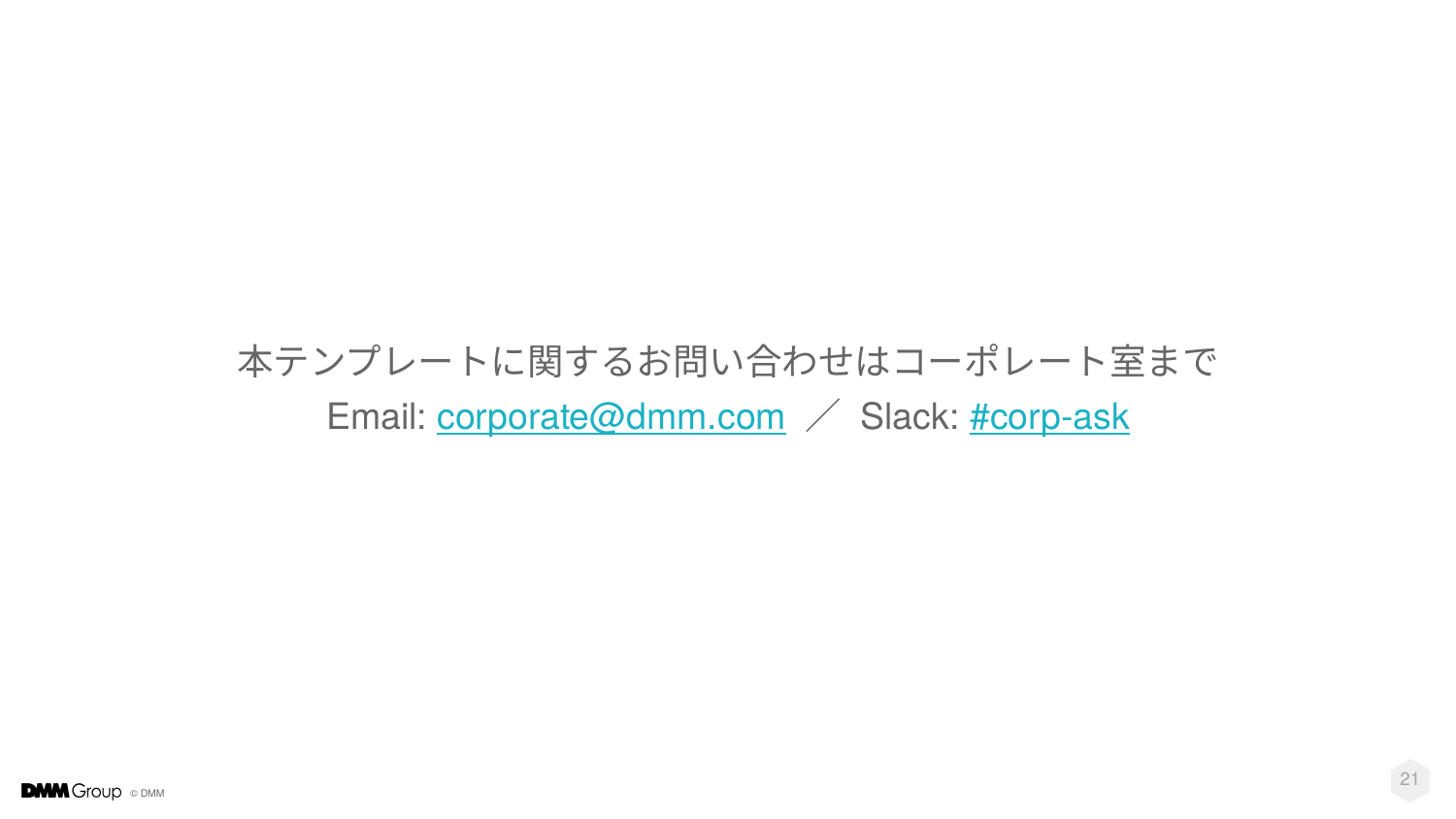

本テンプレートに関するお問い合わせはコーポレート室まで
Email: corporate@dmm.com ／ Slack: #corp-ask
21